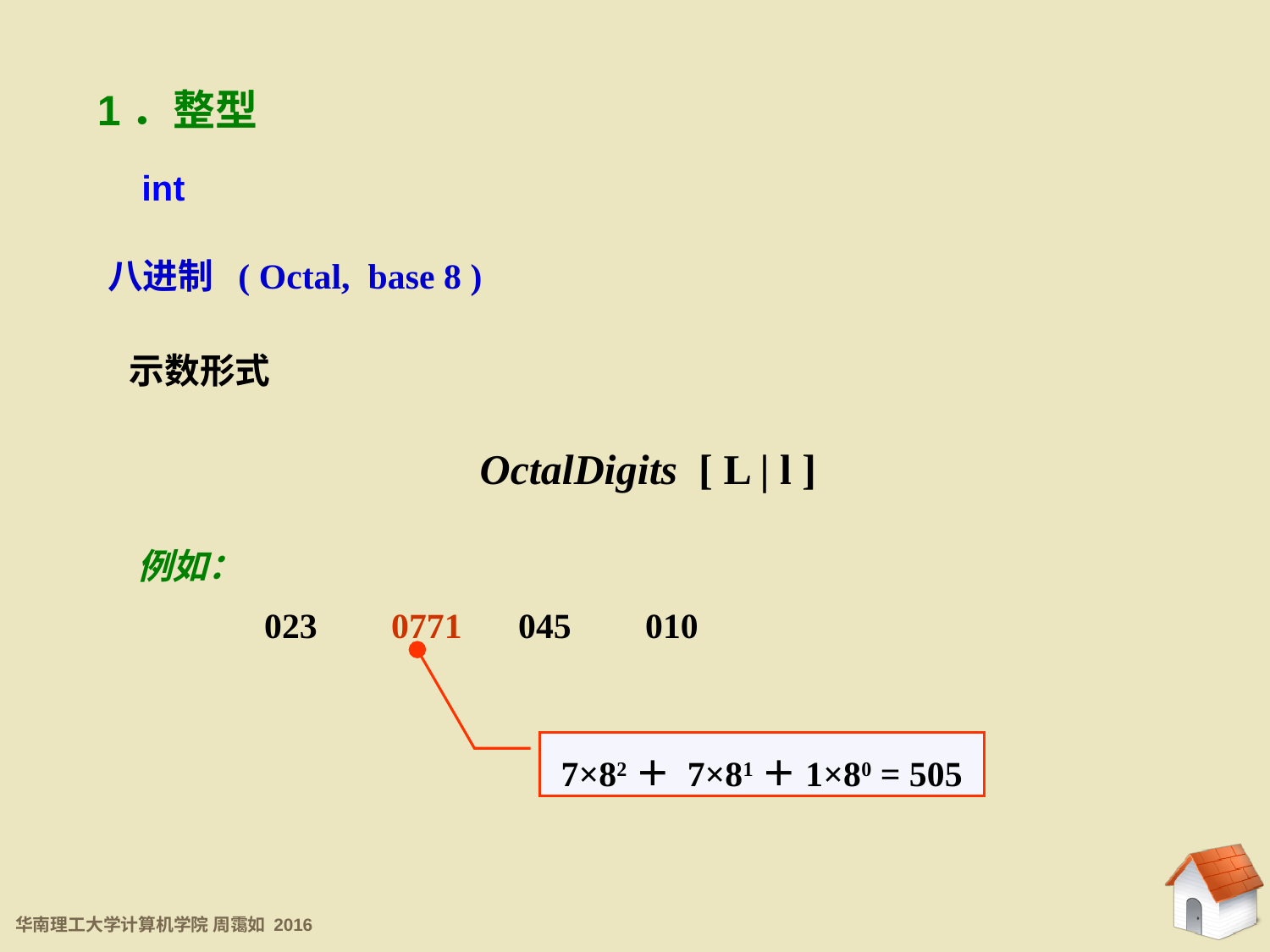

1．整型
int
八进制  ( Octal,  base 8 )
示数形式
OctalDigits  [ L | l ]
例如：
	023	0771	045	010
7×82＋ 7×81＋1×80 = 505